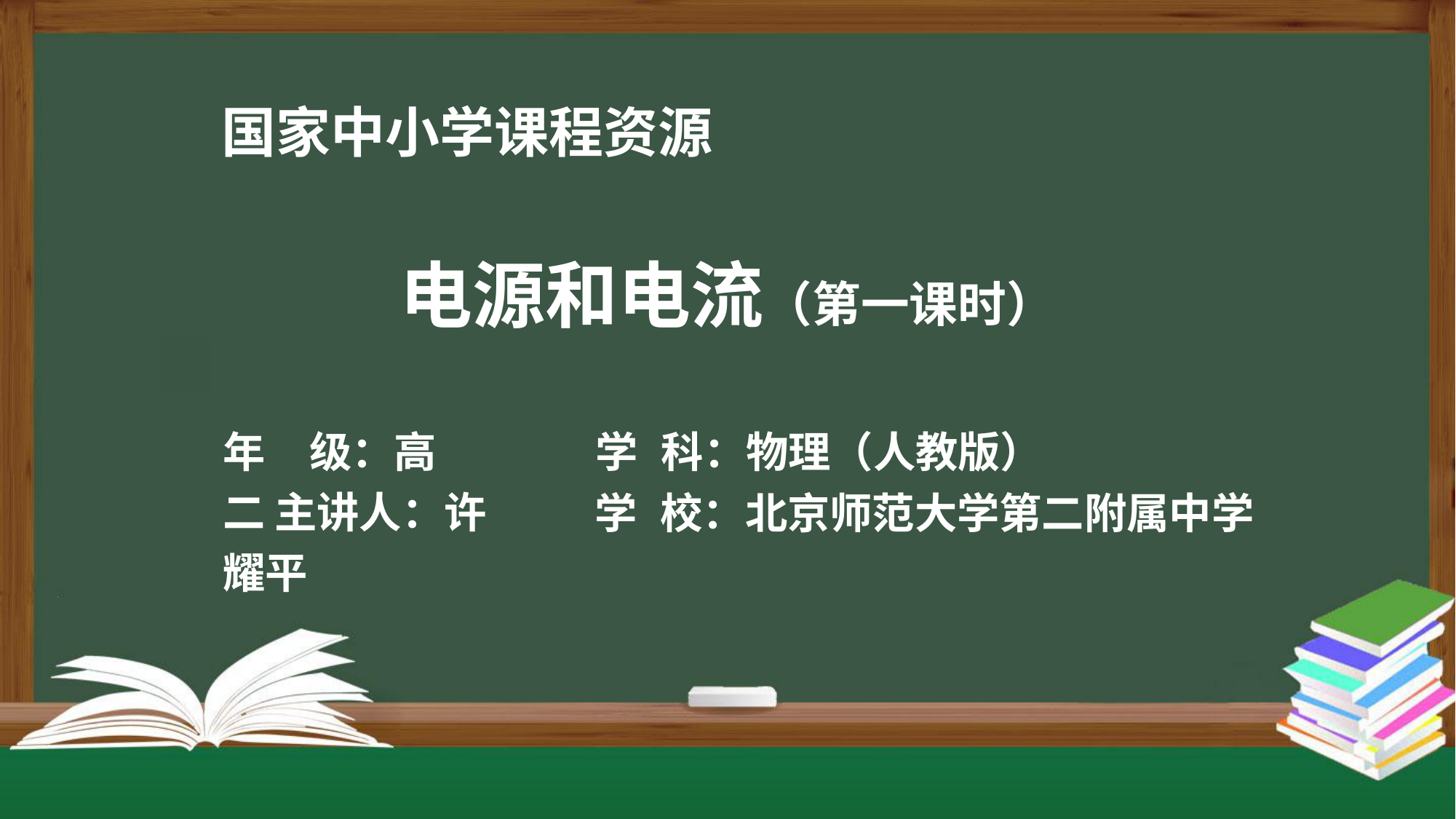

# 国家中小学课程资源
电源和电流（第一课时）

年	级：高	二 主讲人：许耀平
学	科：物理（人教版）
学	校：北京师范大学第二附属中学